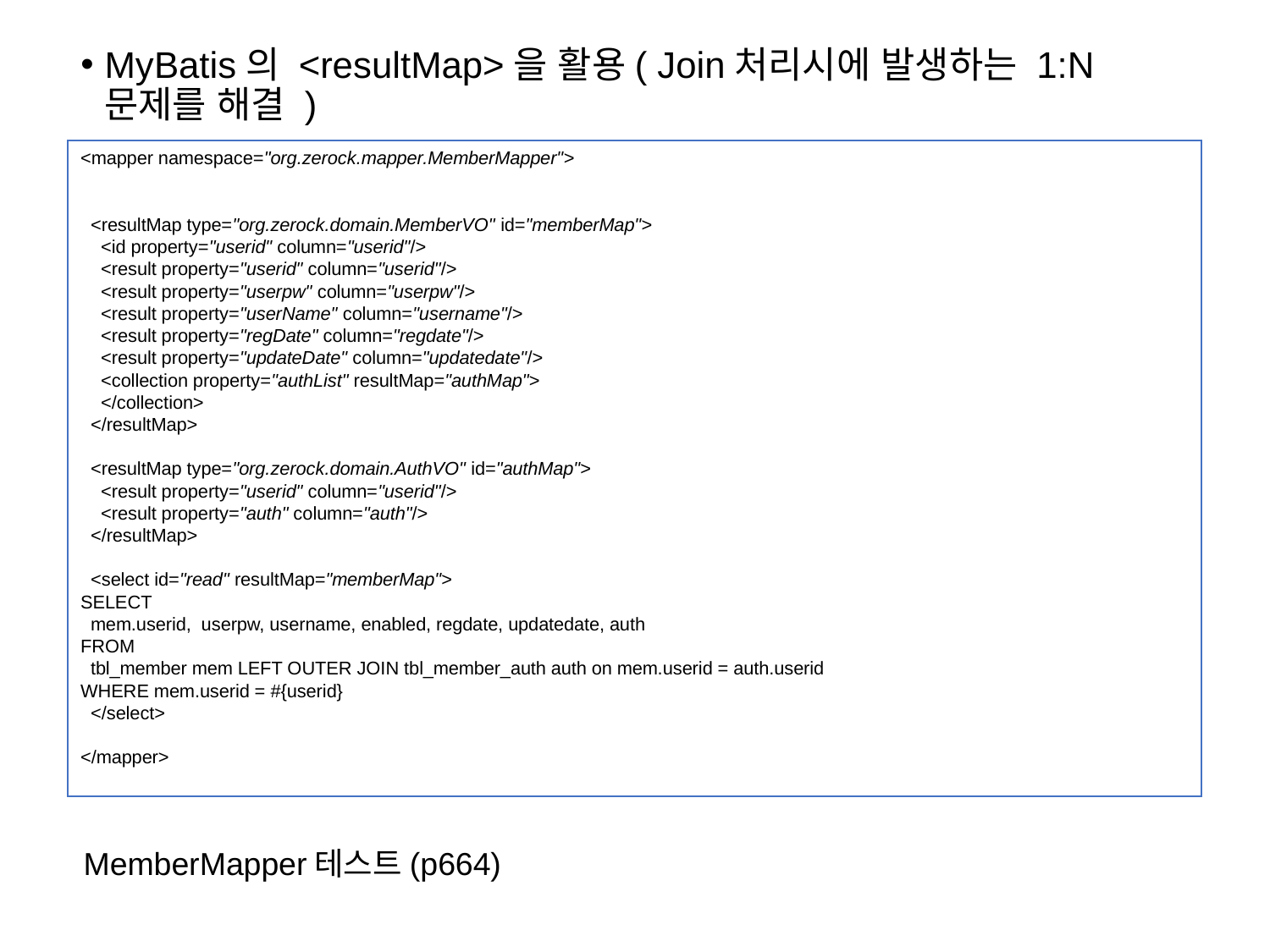

MyBatis의 <resultMap>을 활용( Join처리시에 발생하는 1:N문제를 해결 )
<mapper namespace="org.zerock.mapper.MemberMapper">

  <resultMap type="org.zerock.domain.MemberVO" id="memberMap">
    <id property="userid" column="userid"/>
    <result property="userid" column="userid"/>
    <result property="userpw" column="userpw"/>
    <result property="userName" column="username"/>
    <result property="regDate" column="regdate"/>
    <result property="updateDate" column="updatedate"/>
    <collection property="authList" resultMap="authMap">
    </collection>
  </resultMap>

  <resultMap type="org.zerock.domain.AuthVO" id="authMap">
    <result property="userid" column="userid"/>
    <result property="auth" column="auth"/>
  </resultMap>

  <select id="read" resultMap="memberMap">
SELECT
  mem.userid,  userpw, username, enabled, regdate, updatedate, auth
FROM
  tbl_member mem LEFT OUTER JOIN tbl_member_auth auth on mem.userid = auth.userid
WHERE mem.userid = #{userid}
  </select>

</mapper>

MemberMapper테스트(p664)